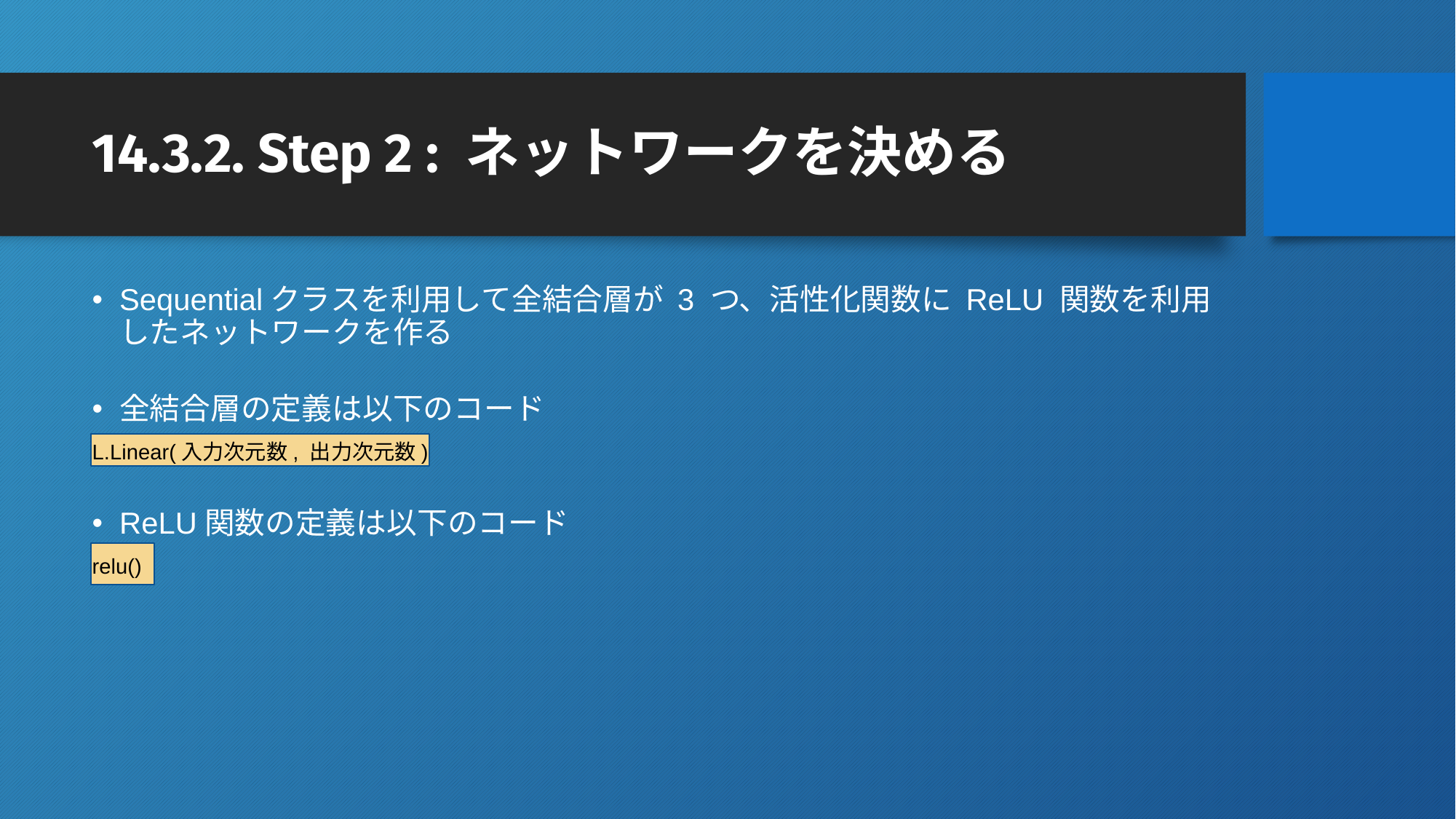

# 14.3.2. Step 2 : ネットワークを決める
Sequentialクラスを利用して全結合層が 3 つ、活性化関数に ReLU 関数を利用したネットワークを作る

全結合層の定義は以下のコード
L.Linear(入力次元数, 出力次元数)

ReLU関数の定義は以下のコード
relu()